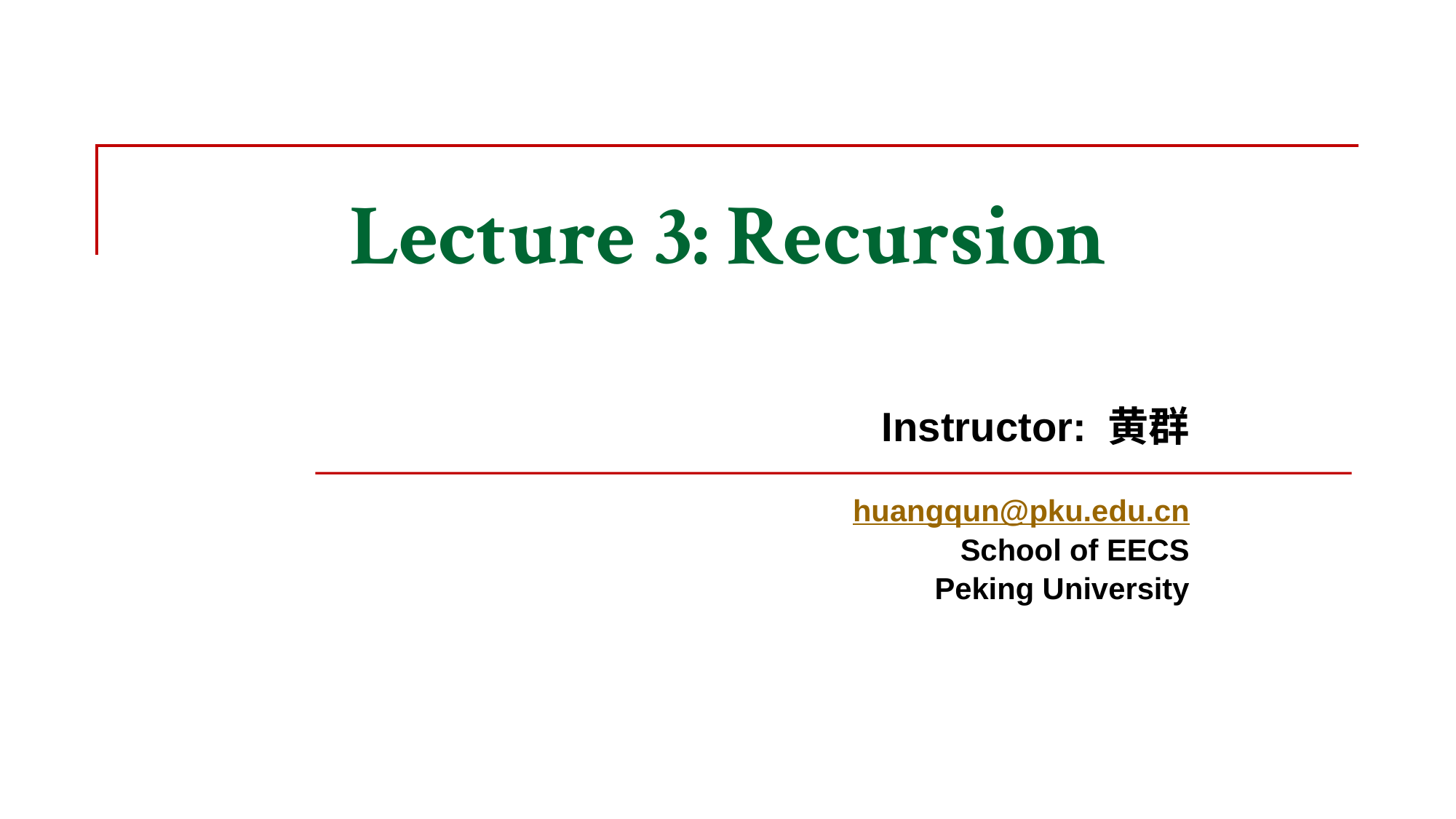

Lecture 3: Recursion
Instructor: 黄群

huangqun@pku.edu.cn
School of EECS
Peking University